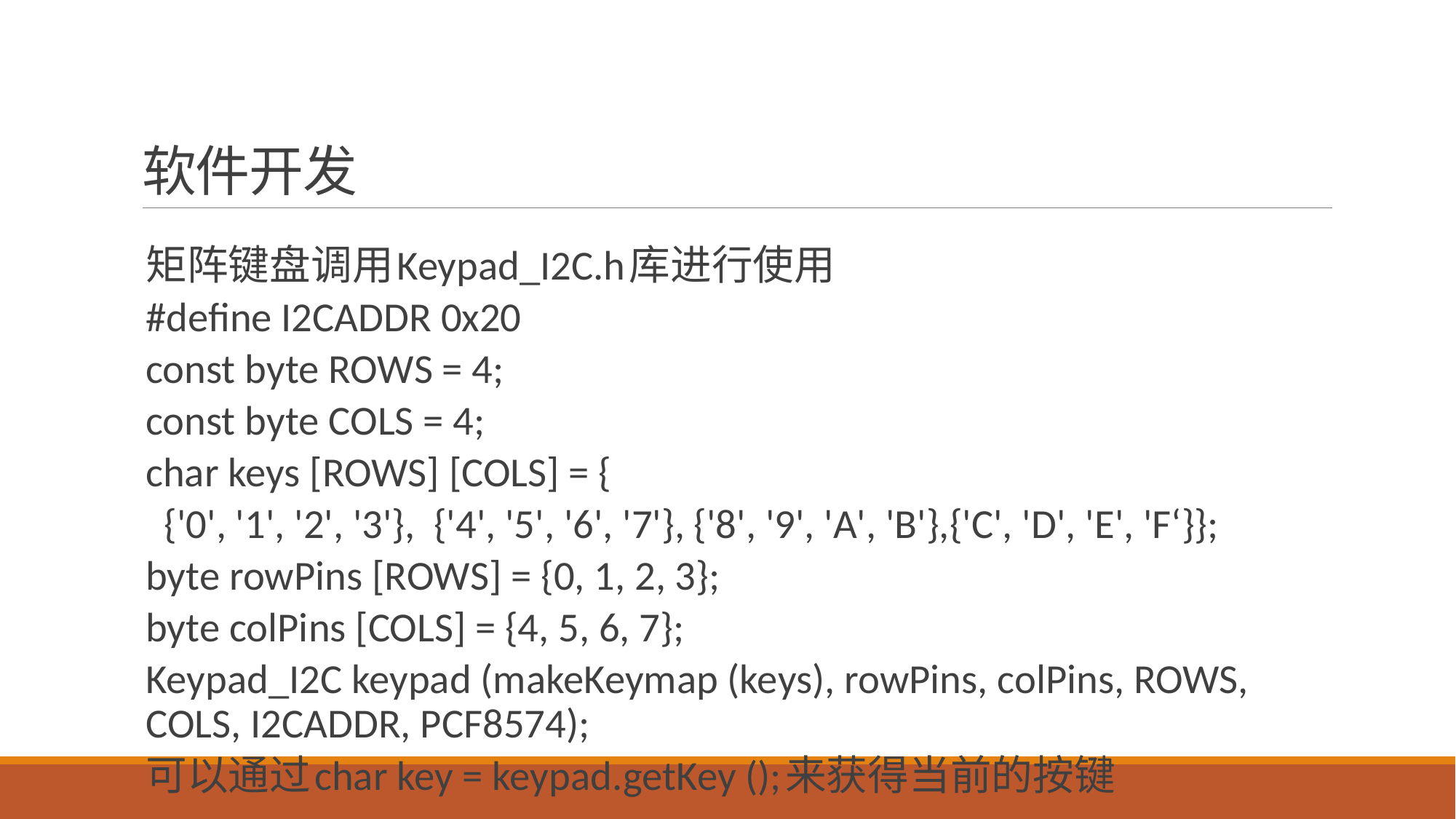

# 软件开发

矩阵键盘调用Keypad_I2C.h库进行使用
#define I2CADDR 0x20
const byte ROWS = 4;
const byte COLS = 4;
char keys [ROWS] [COLS] = {
  {'0', '1', '2', '3'},  {'4', '5', '6', '7'}, {'8', '9', 'A', 'B'},{'C', 'D', 'E', 'F‘}};
byte rowPins [ROWS] = {0, 1, 2, 3};
byte colPins [COLS] = {4, 5, 6, 7};
Keypad_I2C keypad (makeKeymap (keys), rowPins, colPins, ROWS, COLS, I2CADDR, PCF8574);
可以通过char key = keypad.getKey ();来获得当前的按键